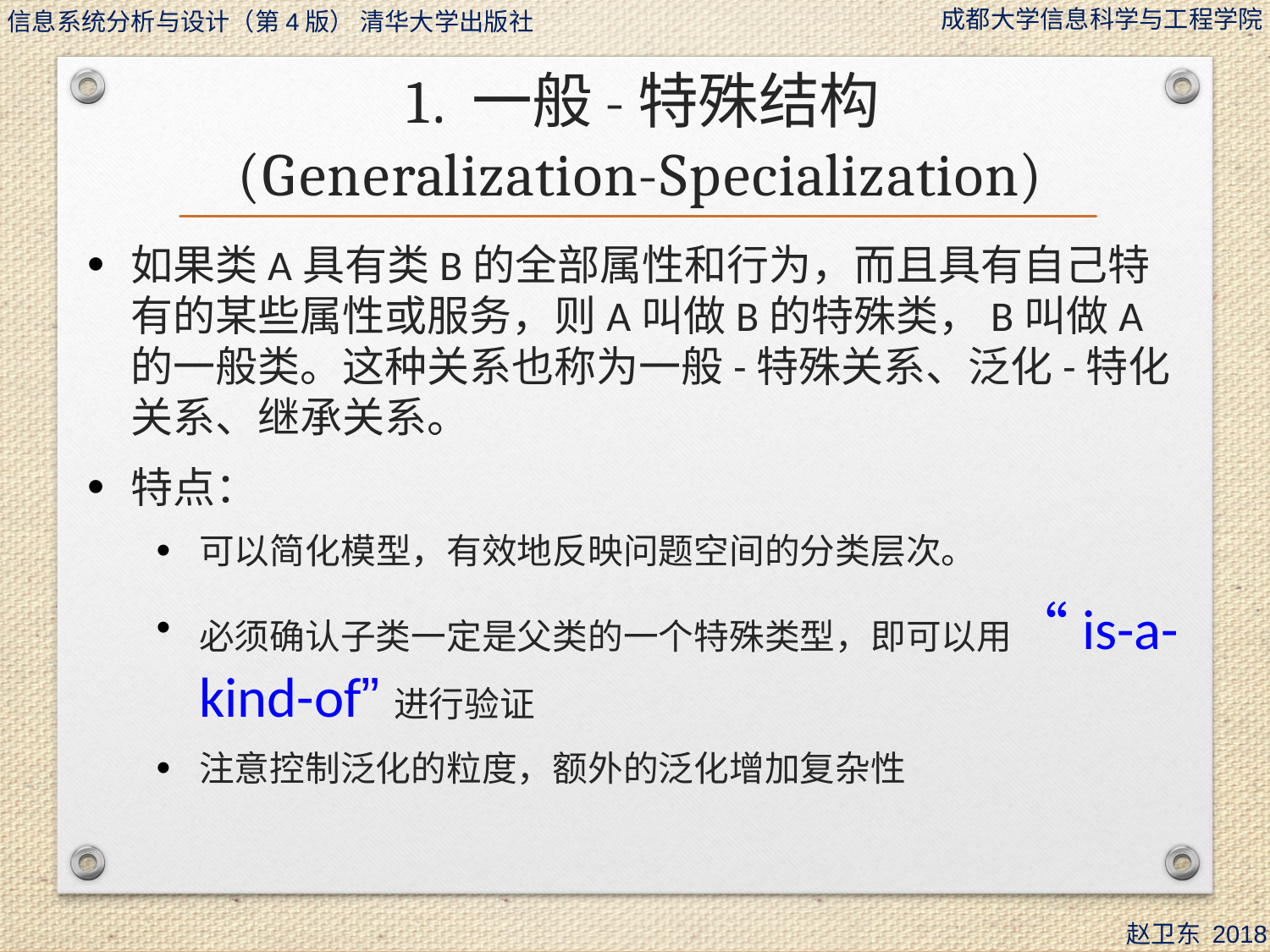

# 1. 一般-特殊结构 (Generalization-Specialization)
如果类A具有类B的全部属性和行为，而且具有自己特有的某些属性或服务，则A叫做B的特殊类，B叫做A的一般类。这种关系也称为一般-特殊关系、泛化-特化关系、继承关系。
特点：
可以简化模型，有效地反映问题空间的分类层次。
必须确认子类一定是父类的一个特殊类型，即可以用“is-a-kind-of”进行验证
注意控制泛化的粒度，额外的泛化增加复杂性